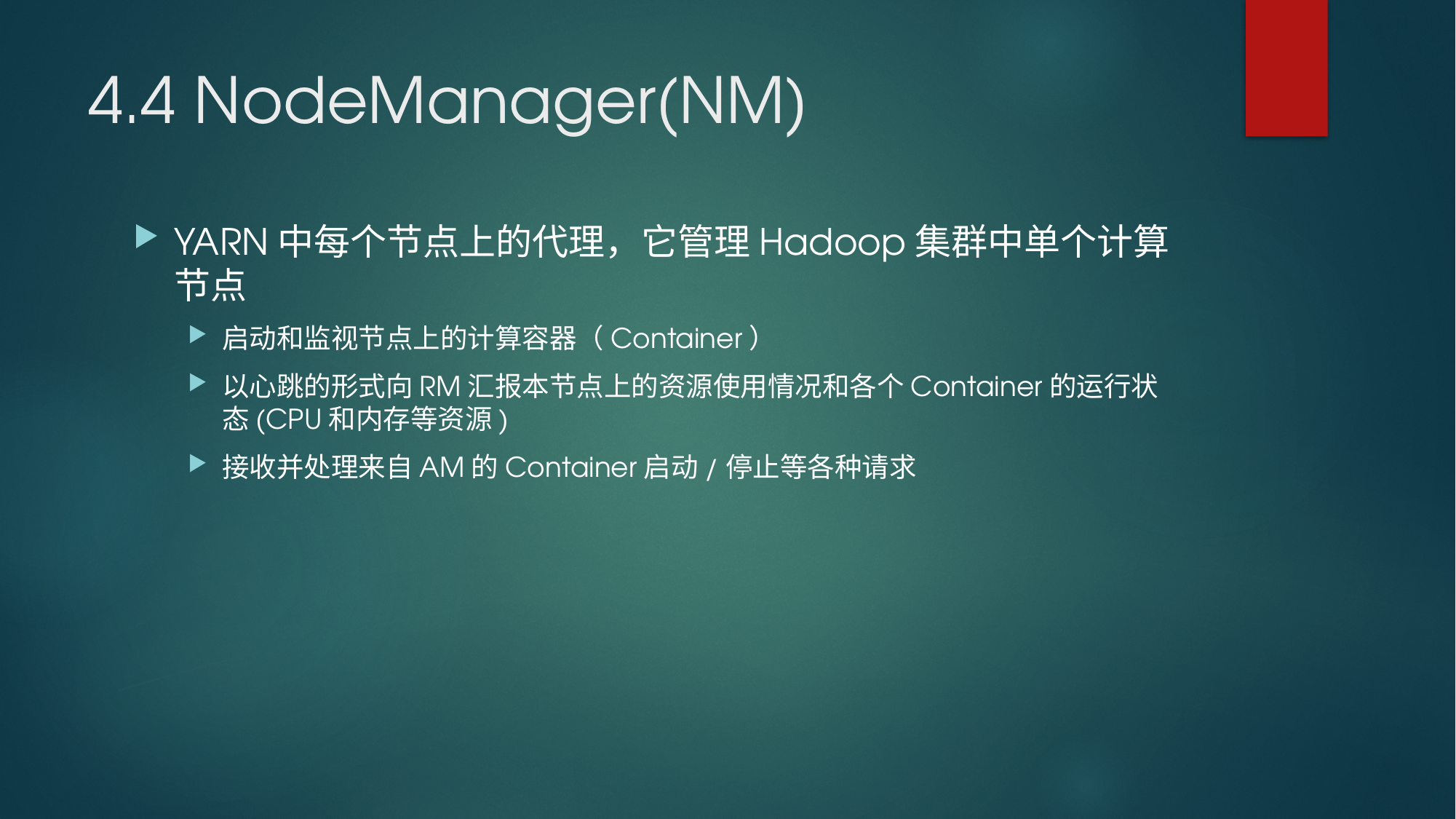

# 4.4 NodeManager(NM)

YARN中每个节点上的代理，它管理Hadoop集群中单个计算节点
启动和监视节点上的计算容器（Container）
以心跳的形式向RM汇报本节点上的资源使用情况和各个Container的运行状态(CPU和内存等资源)
接收并处理来自AM的Container启动/停止等各种请求